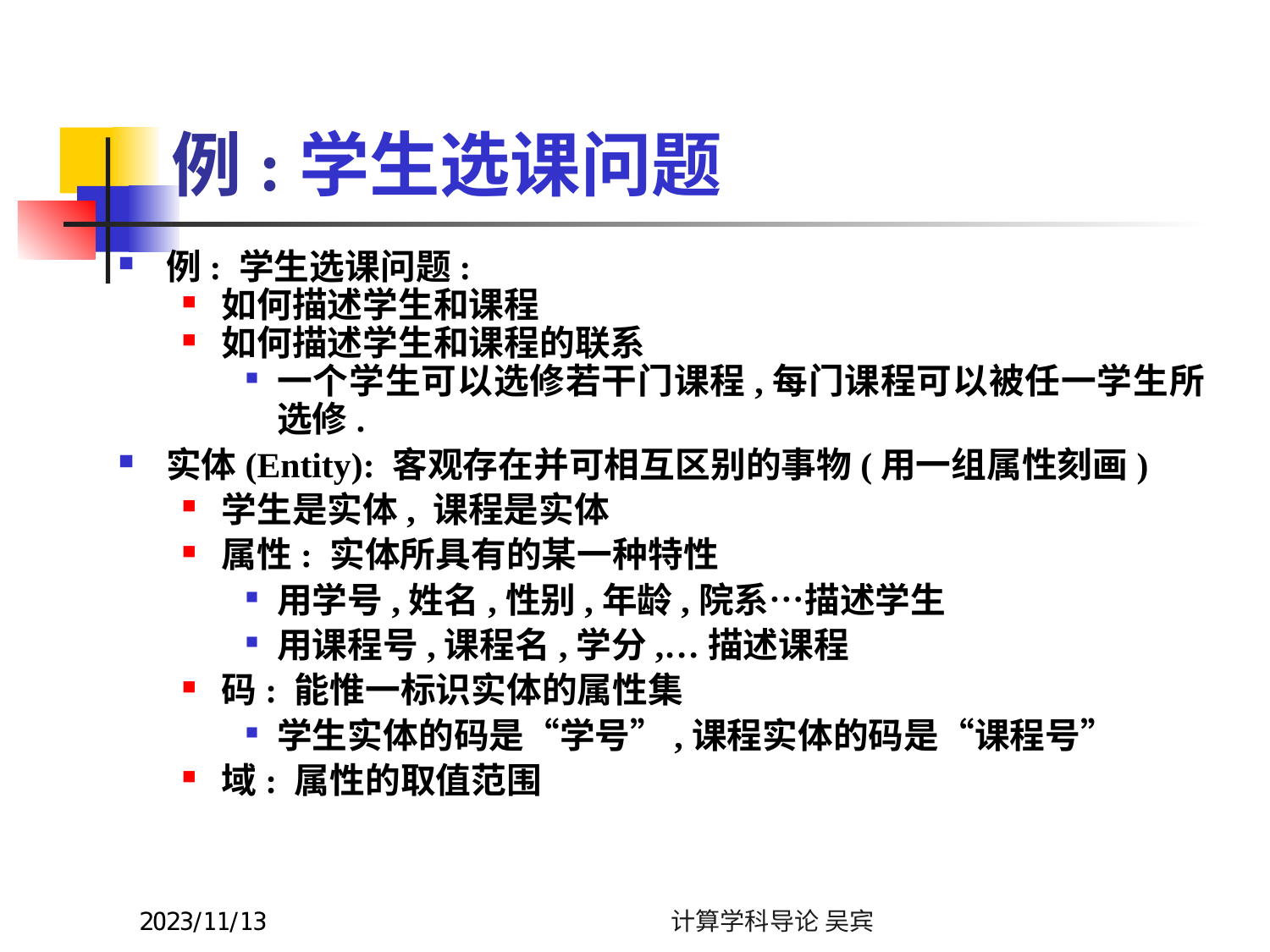

# 例:学生选课问题
例: 学生选课问题:
如何描述学生和课程
如何描述学生和课程的联系
一个学生可以选修若干门课程,每门课程可以被任一学生所选修.
实体(Entity): 客观存在并可相互区别的事物(用一组属性刻画)
学生是实体, 课程是实体
属性: 实体所具有的某一种特性
用学号,姓名,性别,年龄,院系…描述学生
用课程号,课程名,学分,…描述课程
码: 能惟一标识实体的属性集
学生实体的码是“学号”,课程实体的码是“课程号”
域: 属性的取值范围
2023/11/13
计算学科导论 吴宾